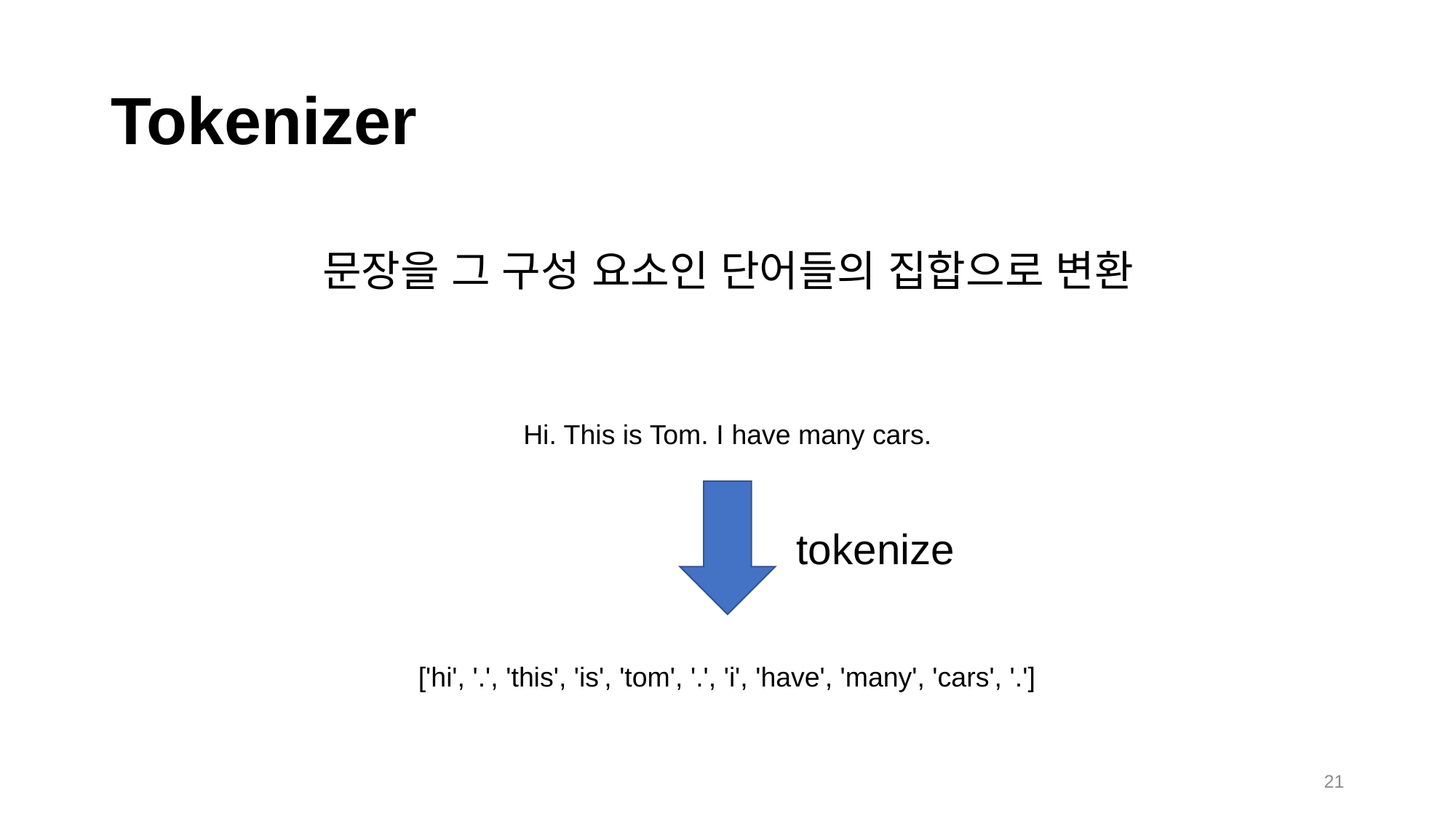

# Tokenizer
문장을 그 구성 요소인 단어들의 집합으로 변환
Hi. This is Tom. I have many cars.

tokenize
['hi', '.', 'this', 'is', 'tom', '.', 'i', 'have', 'many', 'cars', '.']
21